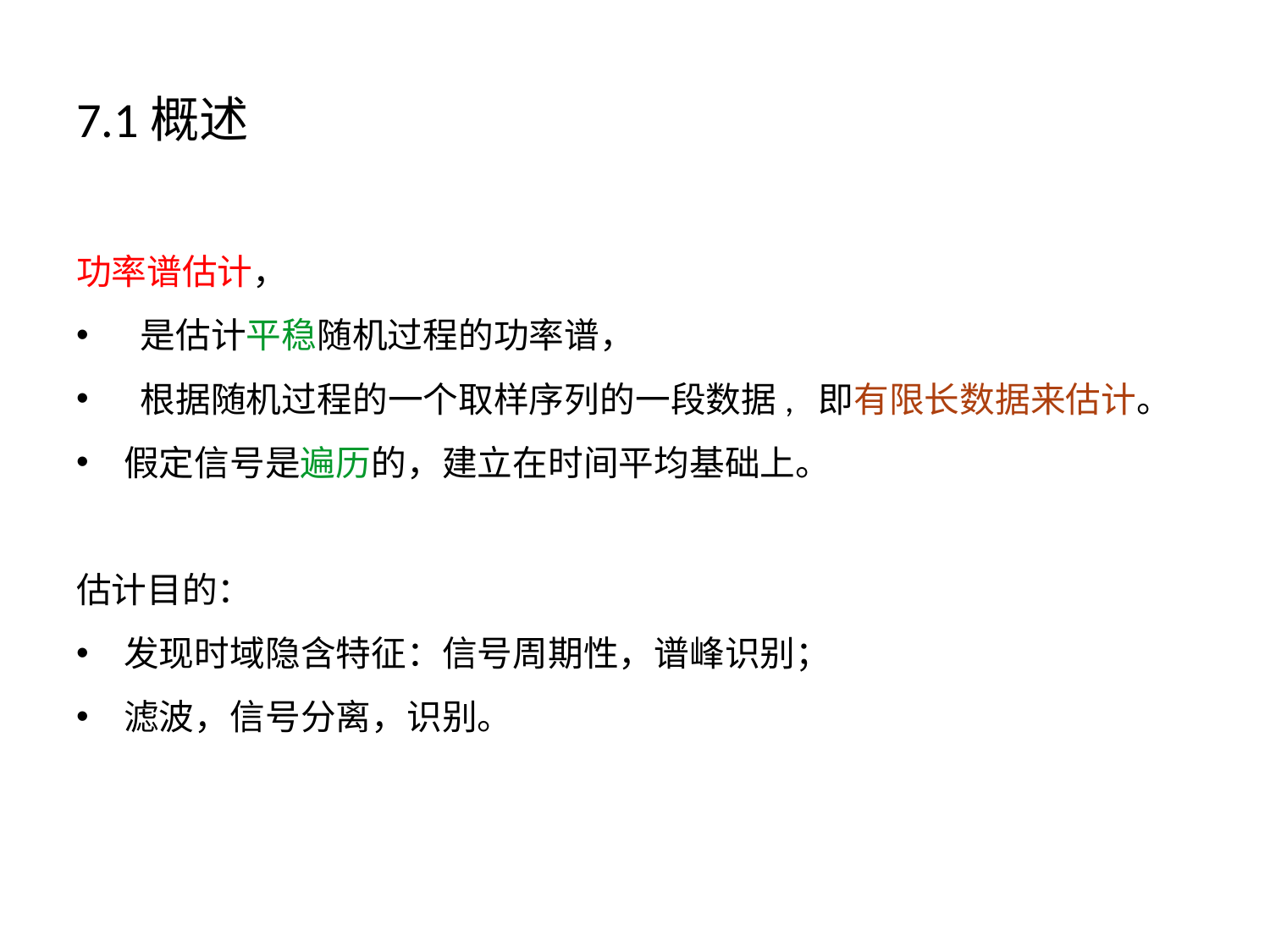

# 7.1概述
功率谱估计，
 是估计平稳随机过程的功率谱，
 根据随机过程的一个取样序列的一段数据,  即有限长数据来估计。
假定信号是遍历的，建立在时间平均基础上。

估计目的：
发现时域隐含特征：信号周期性，谱峰识别；
滤波，信号分离，识别。